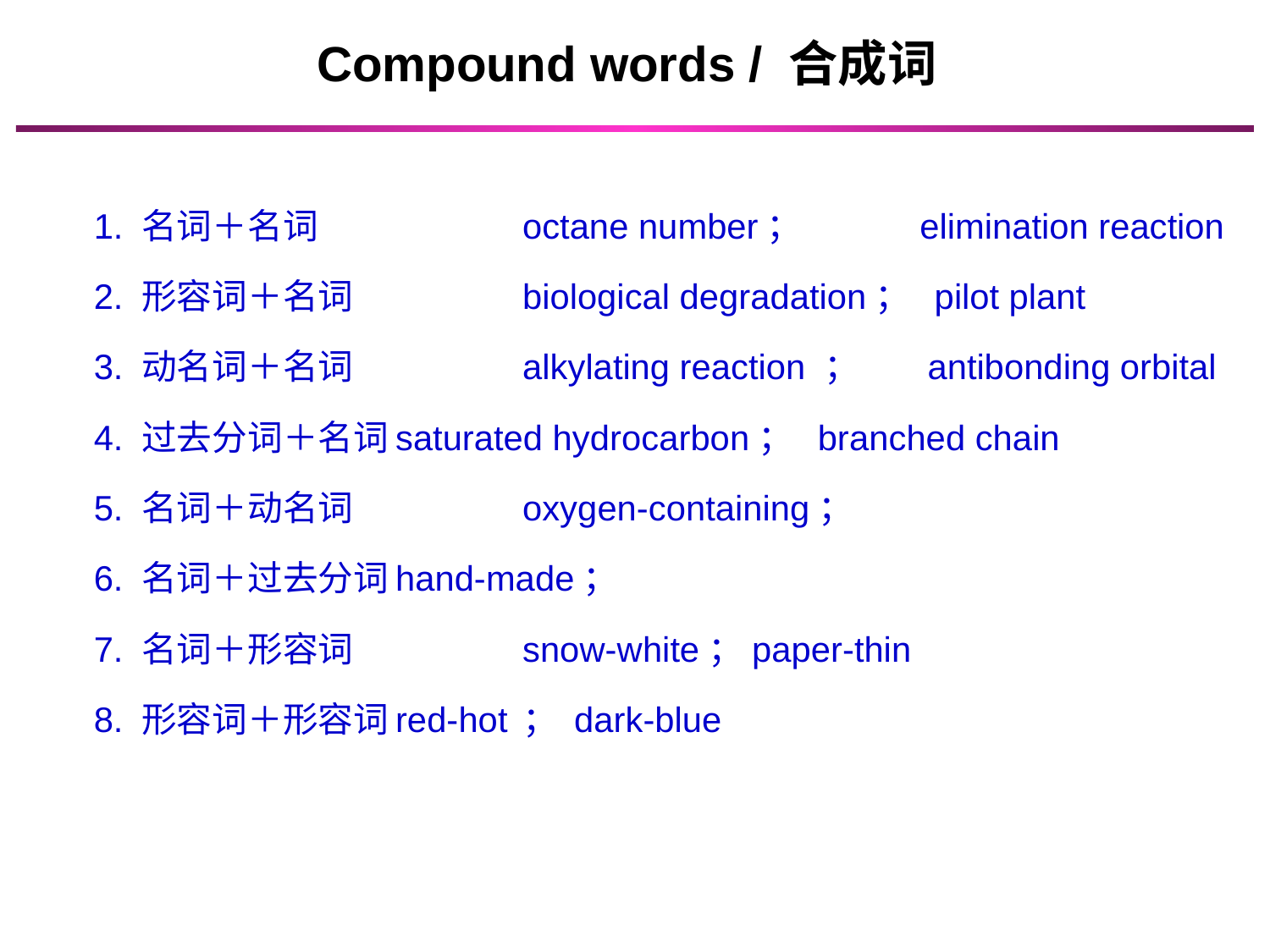

Compound words / 合成词

1. 名词＋名词		octane number；	 elimination reaction
2. 形容词＋名词		biological degradation；  pilot plant
3. 动名词＋名词		alkylating reaction ；	  antibonding orbital
4. 过去分词＋名词	saturated hydrocarbon；  branched chain
5. 名词＋动名词		oxygen-containing；
6. 名词＋过去分词	hand-made；
7. 名词＋形容词		snow-white；paper-thin
8. 形容词＋形容词	red-hot	； dark-blue